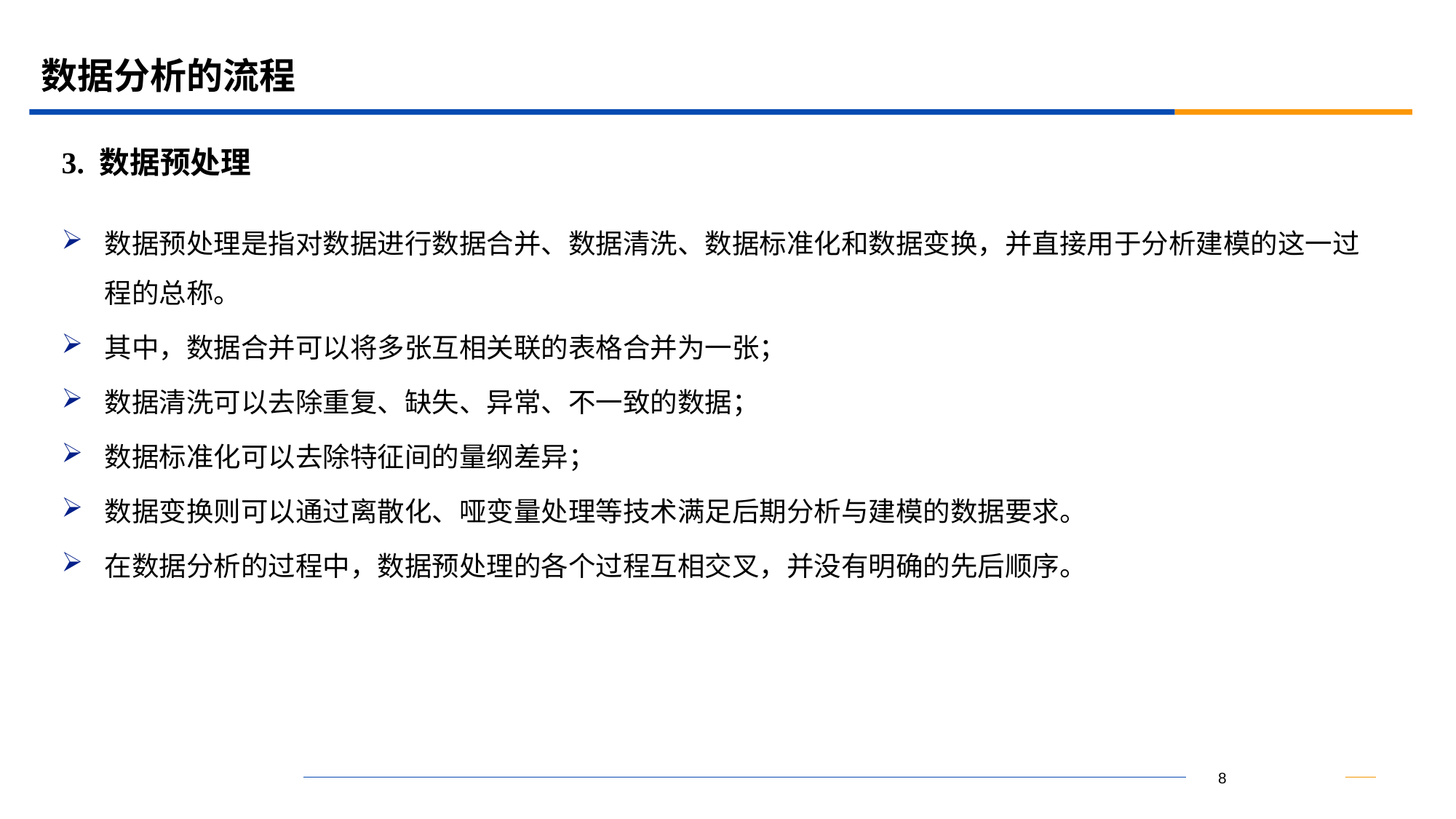

# 数据分析的流程
3. 数据预处理
数据预处理是指对数据进行数据合并、数据清洗、数据标准化和数据变换，并直接用于分析建模的这一过程的总称。
其中，数据合并可以将多张互相关联的表格合并为一张；
数据清洗可以去除重复、缺失、异常、不一致的数据；
数据标准化可以去除特征间的量纲差异；
数据变换则可以通过离散化、哑变量处理等技术满足后期分析与建模的数据要求。
在数据分析的过程中，数据预处理的各个过程互相交叉，并没有明确的先后顺序。